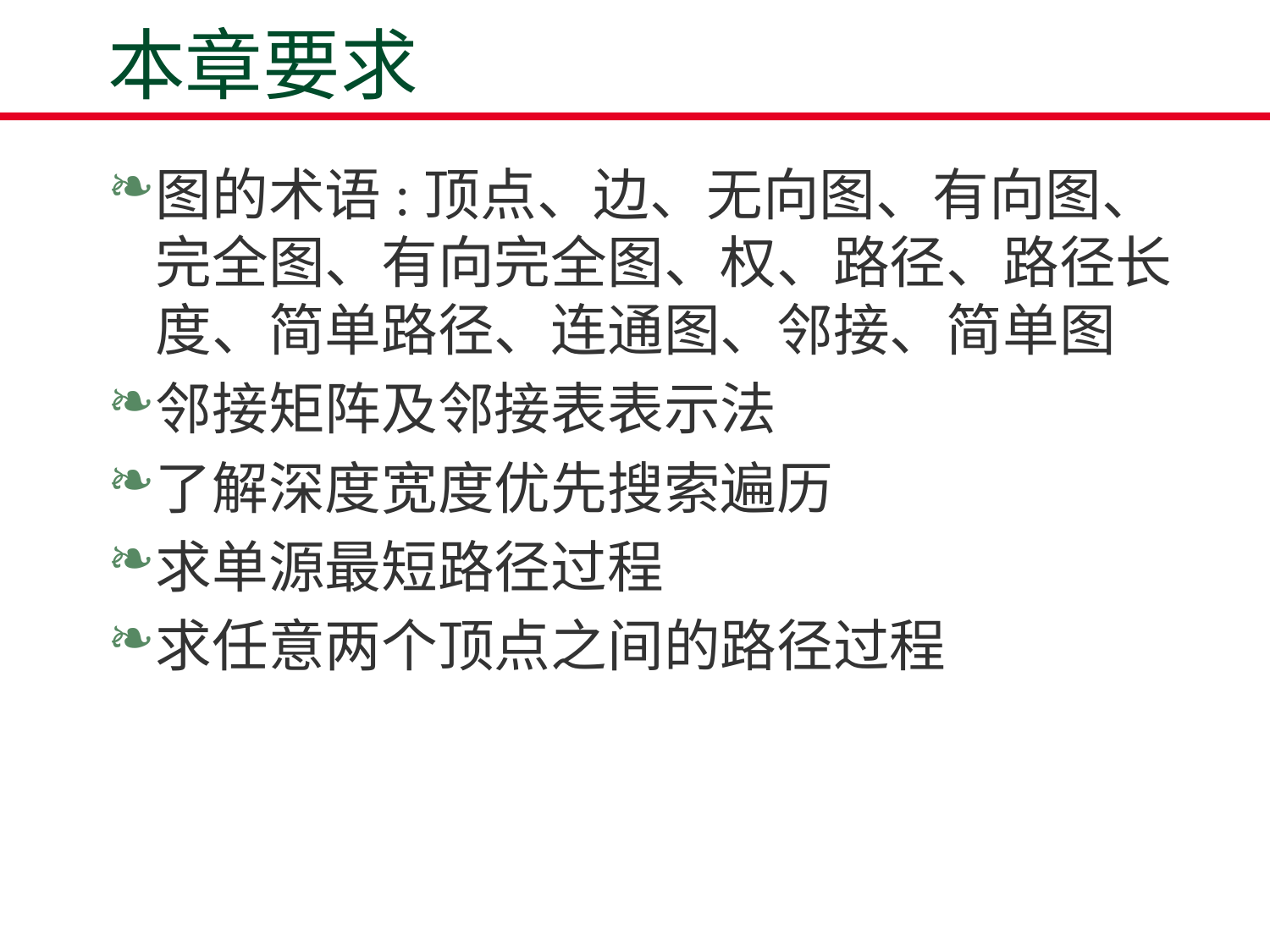

# 本章要求
图的术语:顶点、边、无向图、有向图、完全图、有向完全图、权、路径、路径长度、简单路径、连通图、邻接、简单图
邻接矩阵及邻接表表示法
了解深度宽度优先搜索遍历
求单源最短路径过程
求任意两个顶点之间的路径过程